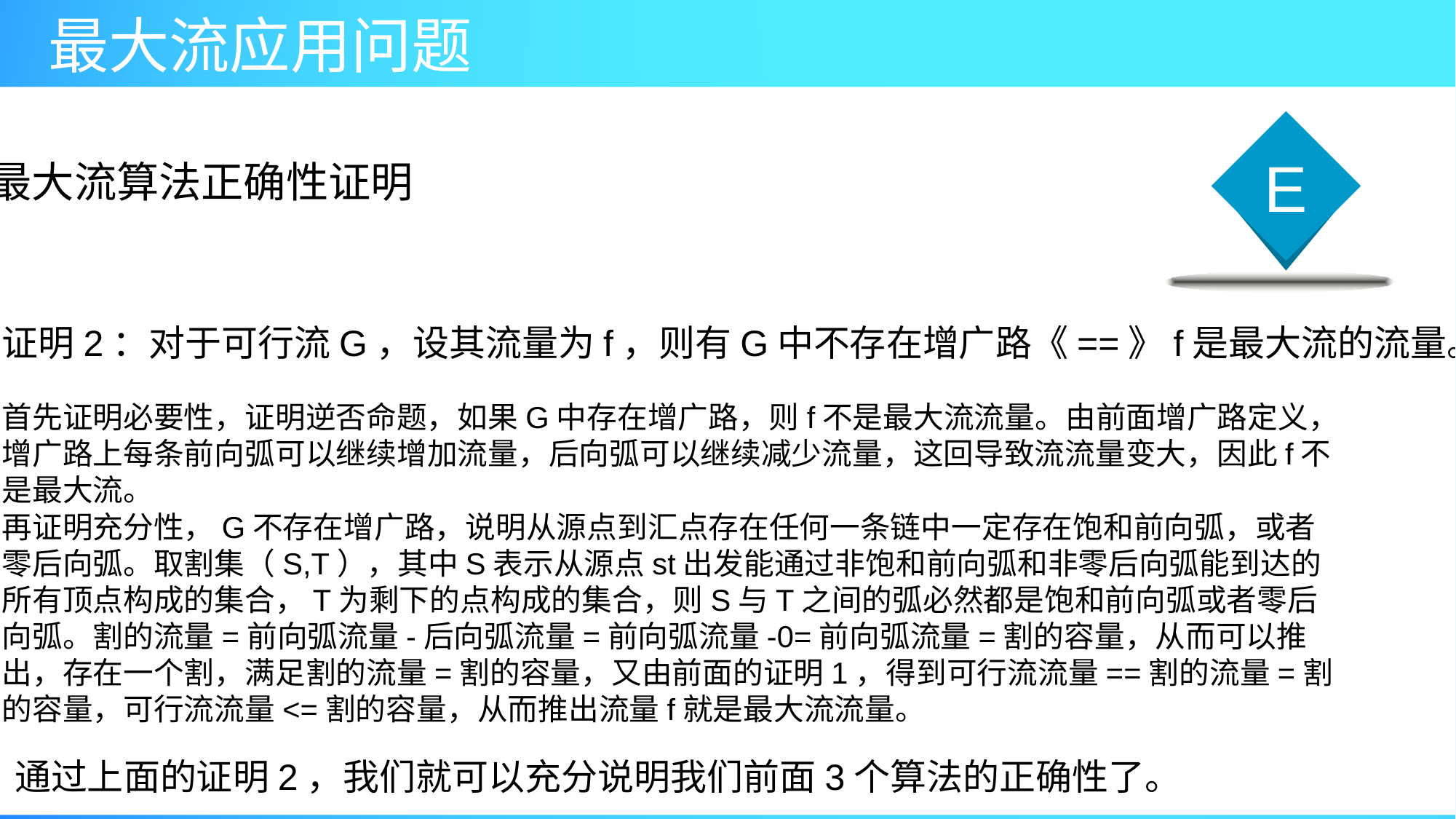

E

最大流算法正确性证明

证明2：对于可行流G，设其流量为f，则有G中不存在增广路《==》f是最大流的流量。
首先证明必要性，证明逆否命题，如果G中存在增广路，则f不是最大流流量。由前面增广路定义，增广路上每条前向弧可以继续增加流量，后向弧可以继续减少流量，这回导致流流量变大，因此f不是最大流。
再证明充分性，G不存在增广路，说明从源点到汇点存在任何一条链中一定存在饱和前向弧，或者零后向弧。取割集（S,T），其中S表示从源点st出发能通过非饱和前向弧和非零后向弧能到达的所有顶点构成的集合，T为剩下的点构成的集合，则S与T之间的弧必然都是饱和前向弧或者零后向弧。割的流量=前向弧流量-后向弧流量=前向弧流量-0=前向弧流量=割的容量，从而可以推出，存在一个割，满足割的流量=割的容量，又由前面的证明1，得到可行流流量==割的流量=割的容量，可行流流量<=割的容量，从而推出流量f就是最大流流量。
通过上面的证明2，我们就可以充分说明我们前面3个算法的正确性了。